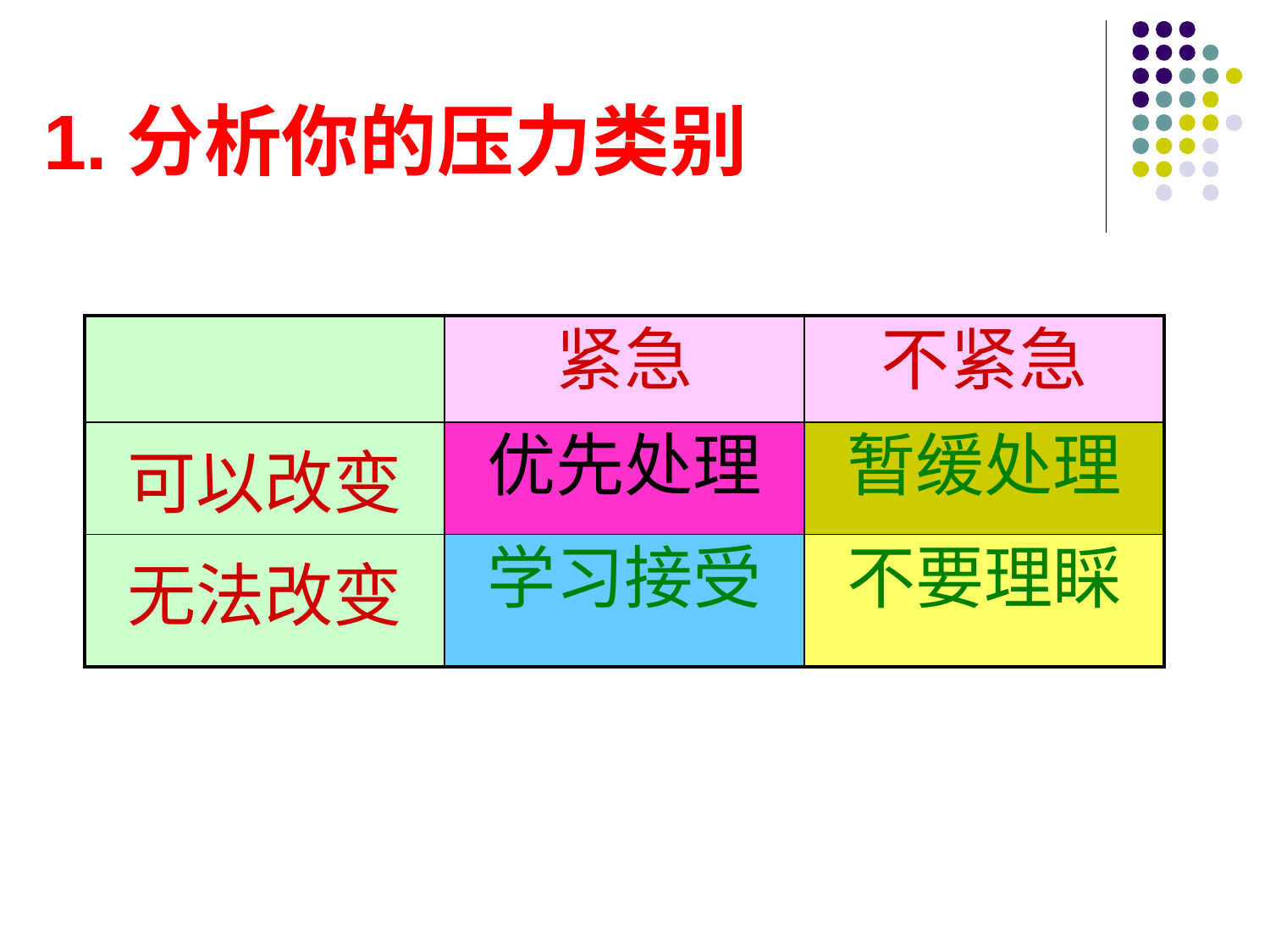

1.分析你的压力类别
|  | 紧急 | 不紧急 |
| --- | --- | --- |
| 可以改变 | 优先处理 | 暂缓处理 |
| 无法改变 | 学习接受 | 不要理睬 |